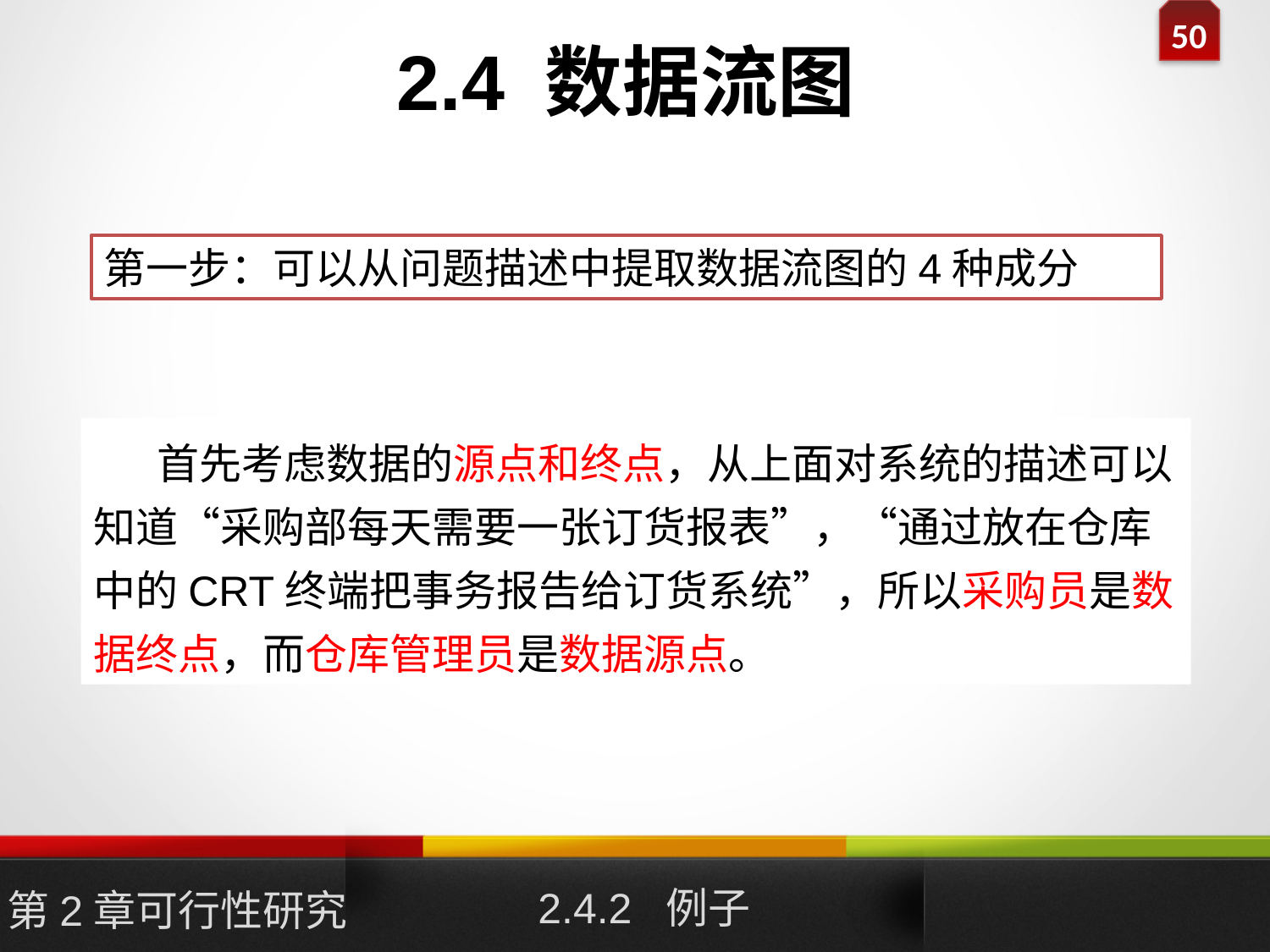

# 2.4 数据流图
第一步：可以从问题描述中提取数据流图的4种成分
首先考虑数据的源点和终点，从上面对系统的描述可以知道“采购部每天需要一张订货报表”，“通过放在仓库中的CRT终端把事务报告给订货系统”，所以采购员是数据终点，而仓库管理员是数据源点。
2.4.2  例子
第2章可行性研究